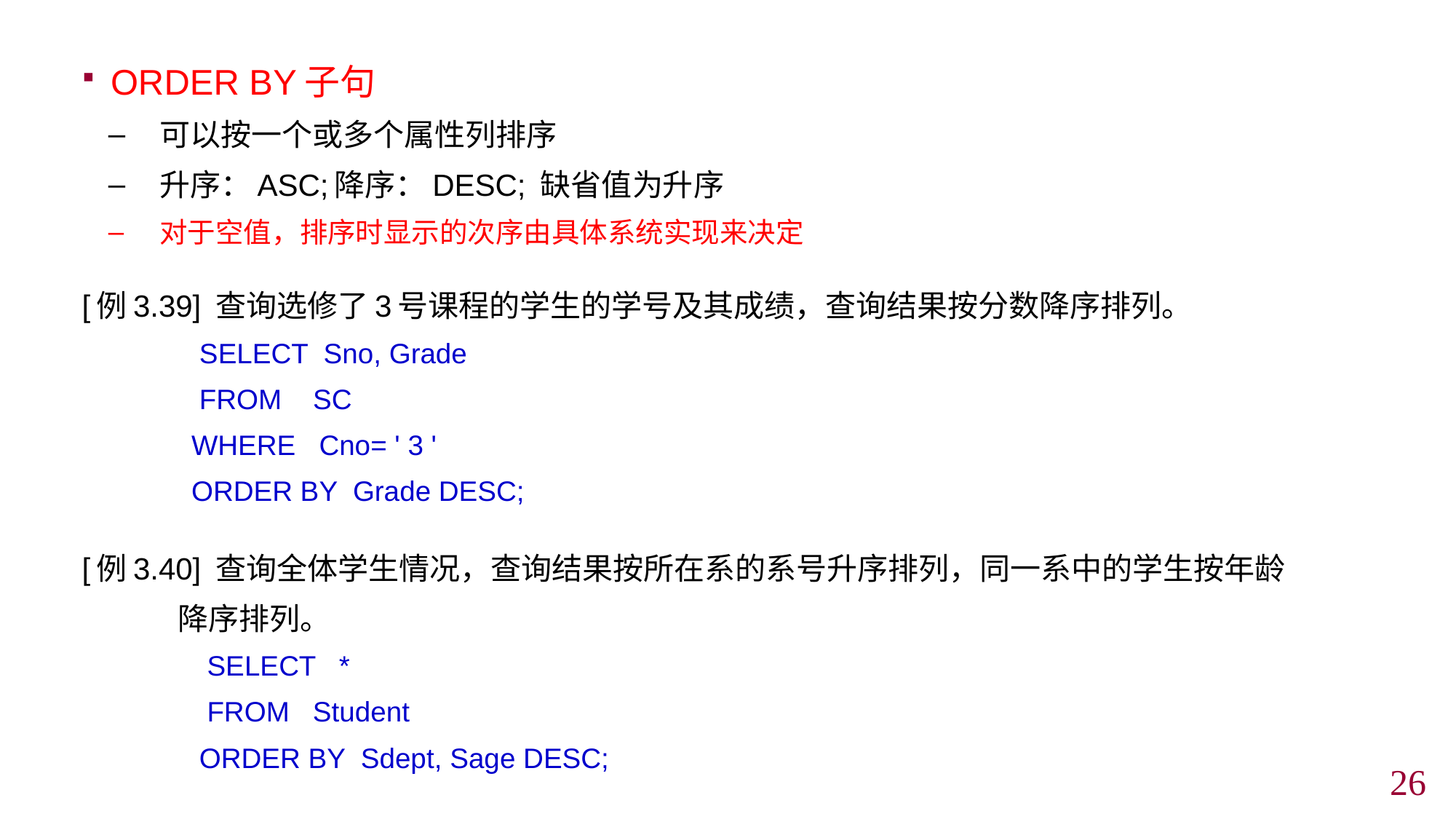

ORDER BY子句
可以按一个或多个属性列排序
升序：ASC;降序：DESC; 缺省值为升序
对于空值，排序时显示的次序由具体系统实现来决定

[例3.39] 查询选修了3号课程的学生的学号及其成绩，查询结果按分数降序排列。
               SELECT  Sno, Grade
               FROM    SC
              WHERE   Cno= ' 3 '
              ORDER BY  Grade DESC;

[例3.40] 查询全体学生情况，查询结果按所在系的系号升序排列，同一系中的学生按年龄
             降序排列。
                SELECT   *
                FROM   Student
               ORDER BY  Sdept, Sage DESC;
26